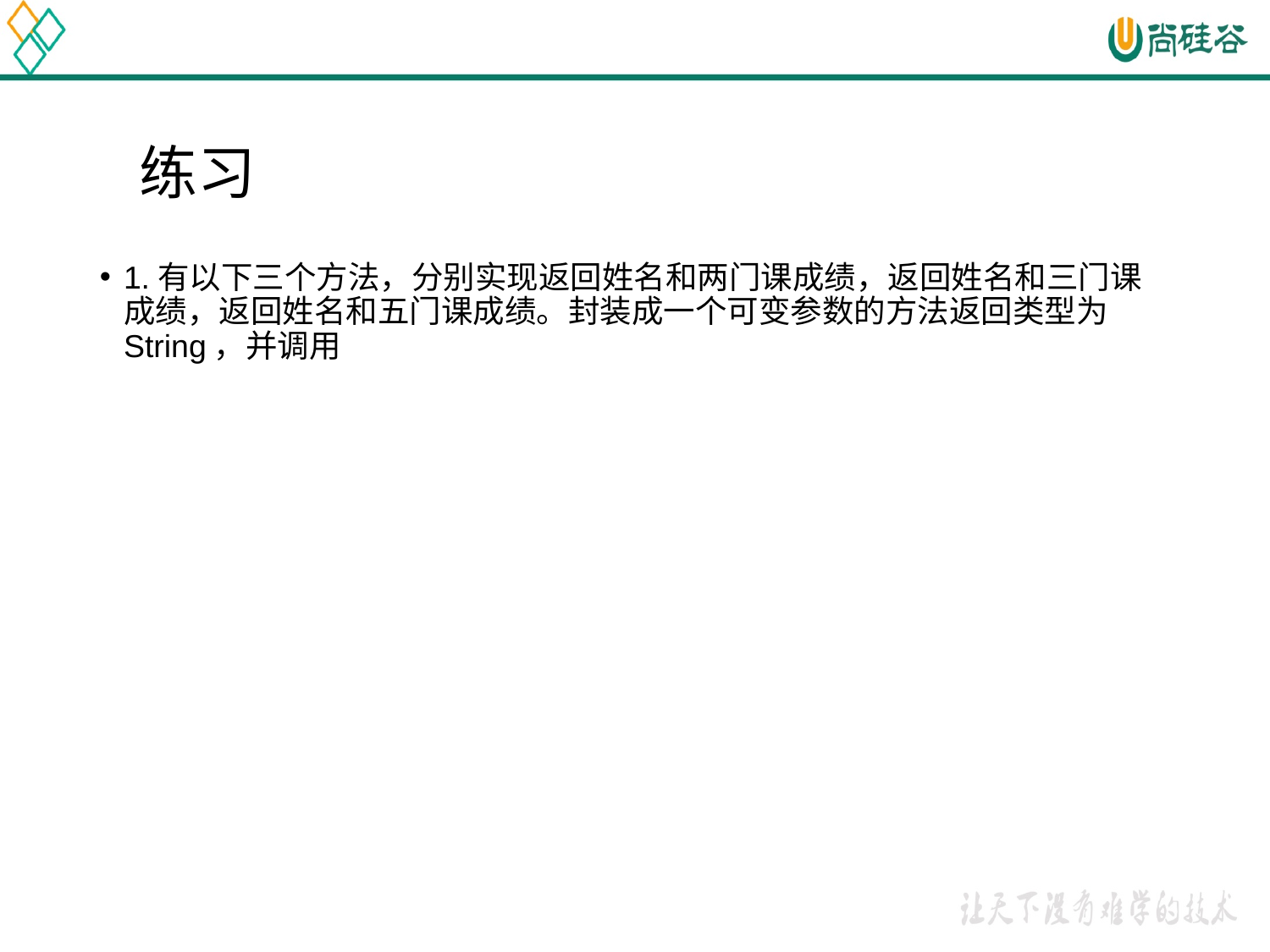

# 练习
1.有以下三个方法，分别实现返回姓名和两门课成绩，返回姓名和三门课成绩，返回姓名和五门课成绩。封装成一个可变参数的方法返回类型为String，并调用